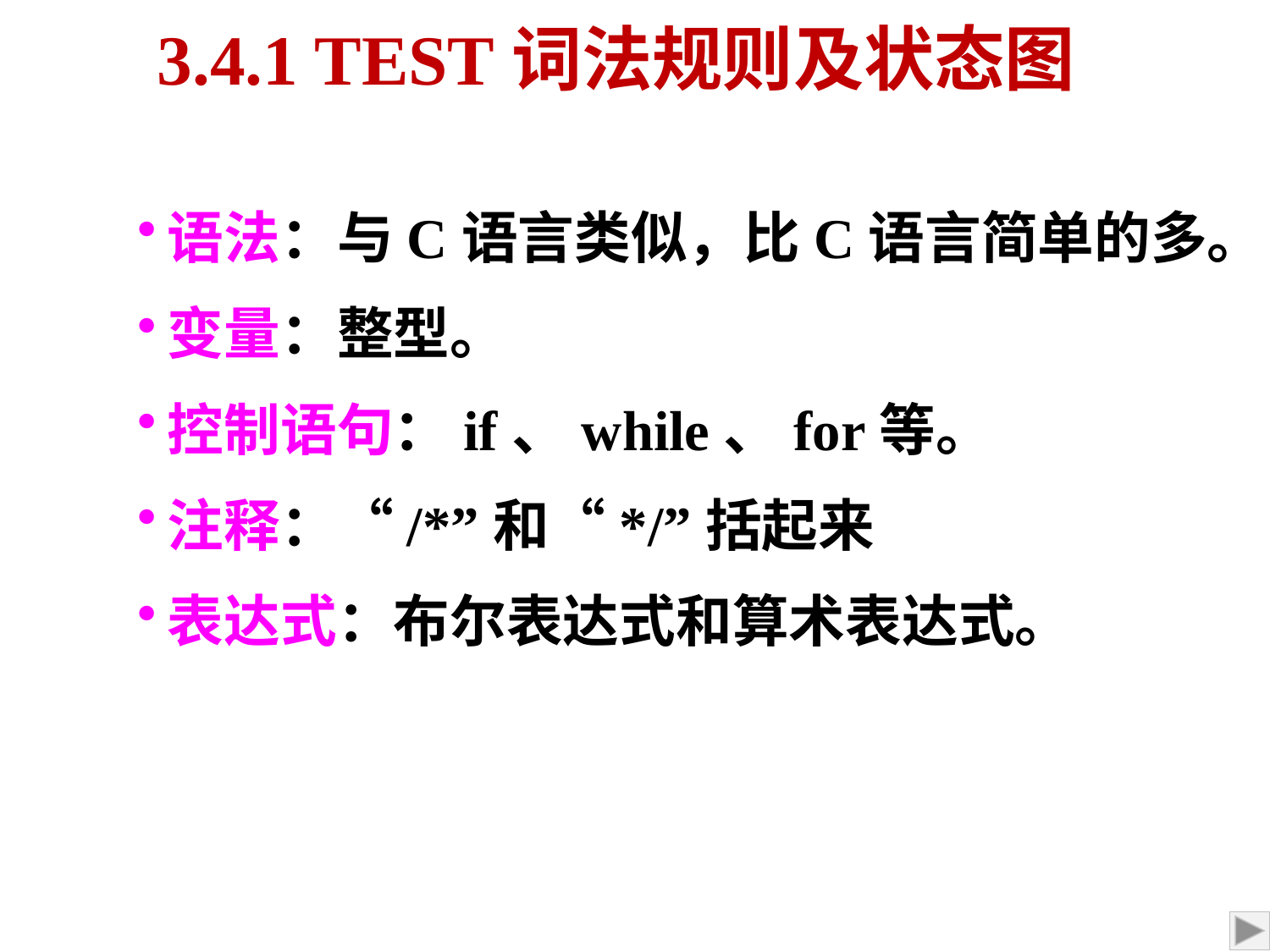

3.4.1 TEST词法规则及状态图
语法：与C语言类似，比C语言简单的多。
变量：整型。
控制语句：if、while、for等。
注释：“/*”和“*/”括起来
表达式：布尔表达式和算术表达式。